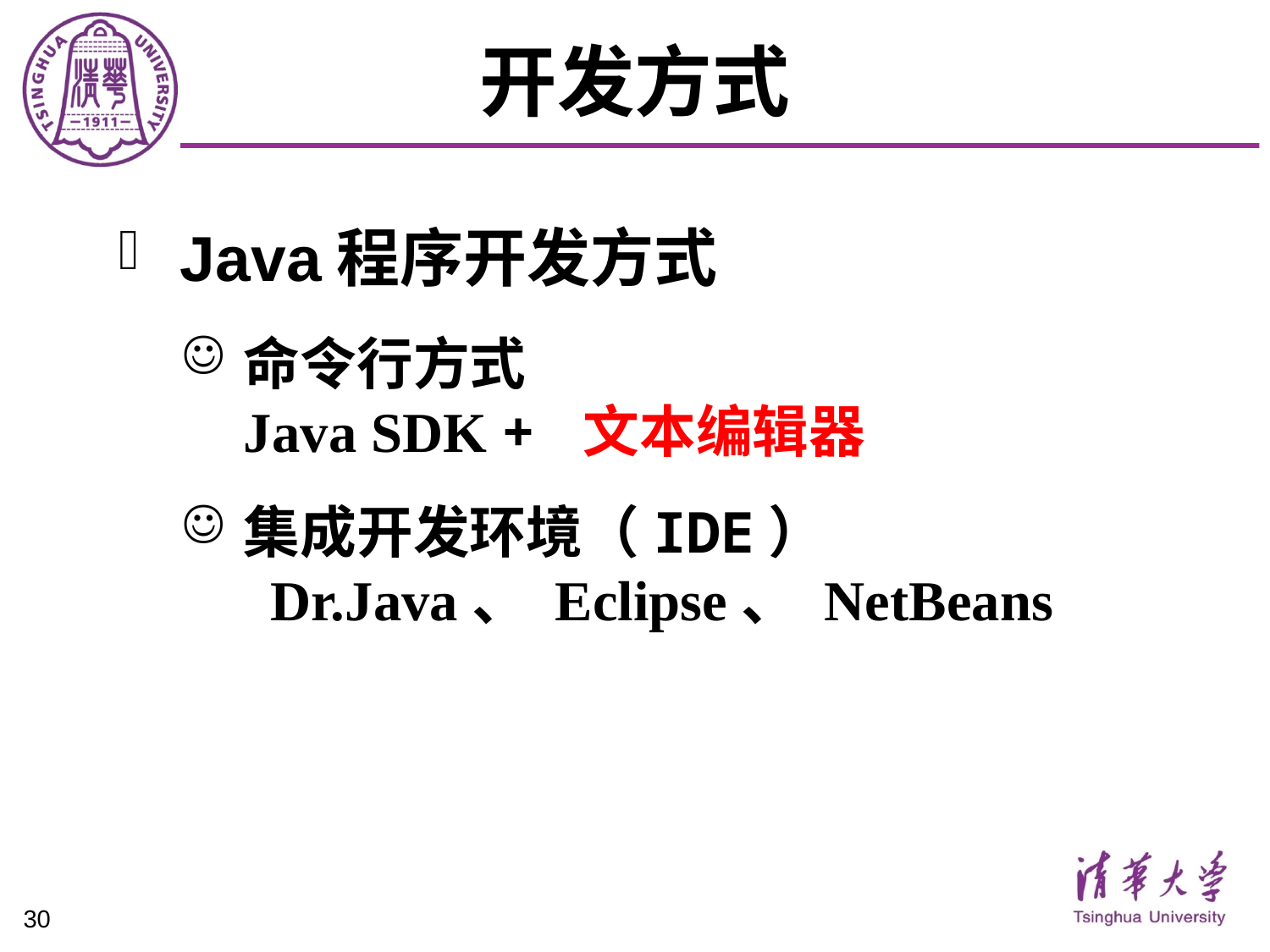

# 开发方式
Java程序开发方式
命令行方式
Java SDK + 文本编辑器
集成开发环境（IDE）
 Dr.Java、 Eclipse、 NetBeans
30